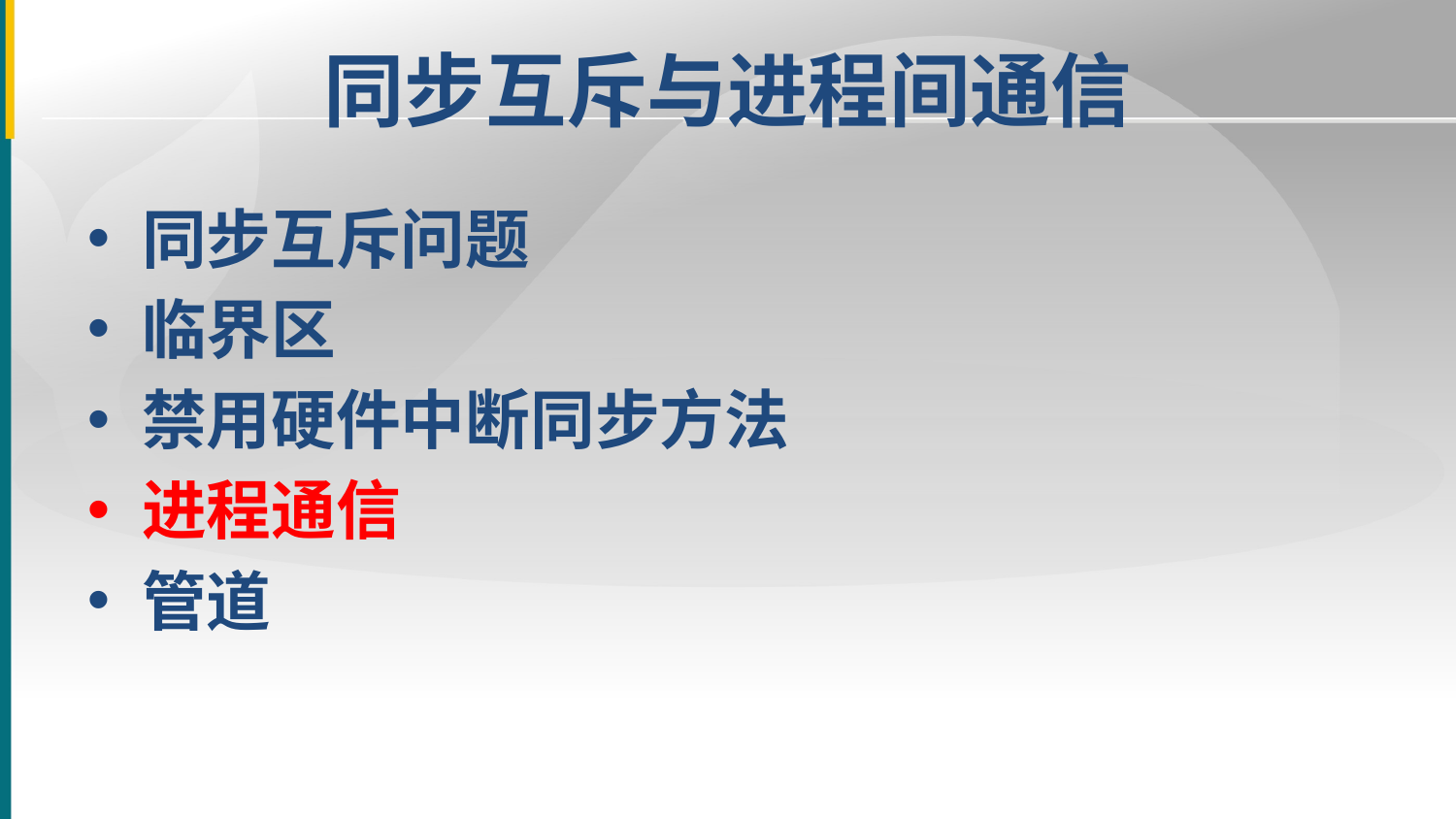

# 同步互斥与进程间通信
同步互斥问题
临界区
禁用硬件中断同步方法
进程通信
管道